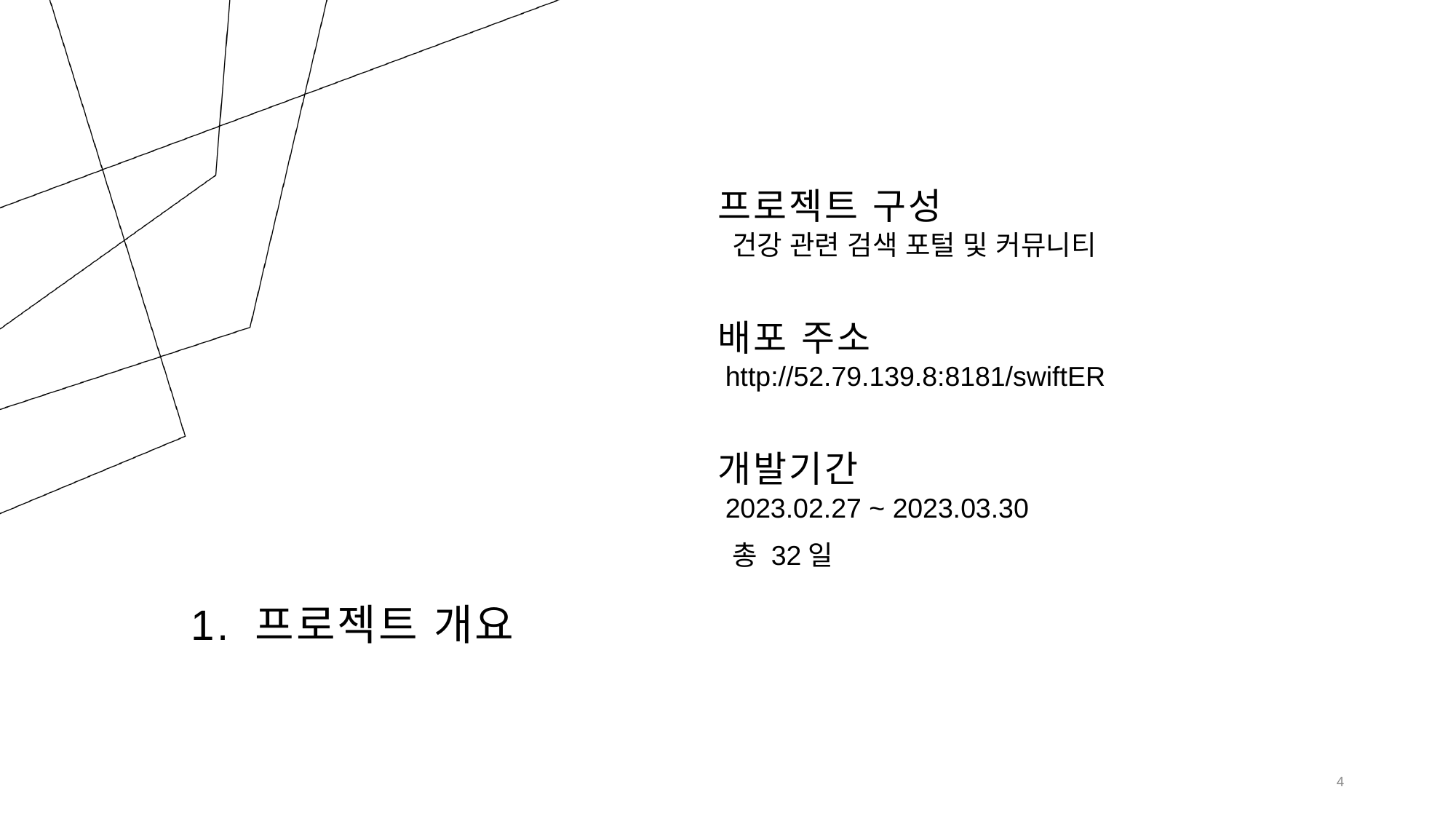

프로젝트 구성
 건강 관련 검색 포털 및 커뮤니티
배포 주소
 http://52.79.139.8:8181/swiftER
개발기간
 2023.02.27 ~ 2023.03.30
 총 32일
# 1. 프로젝트 개요
4